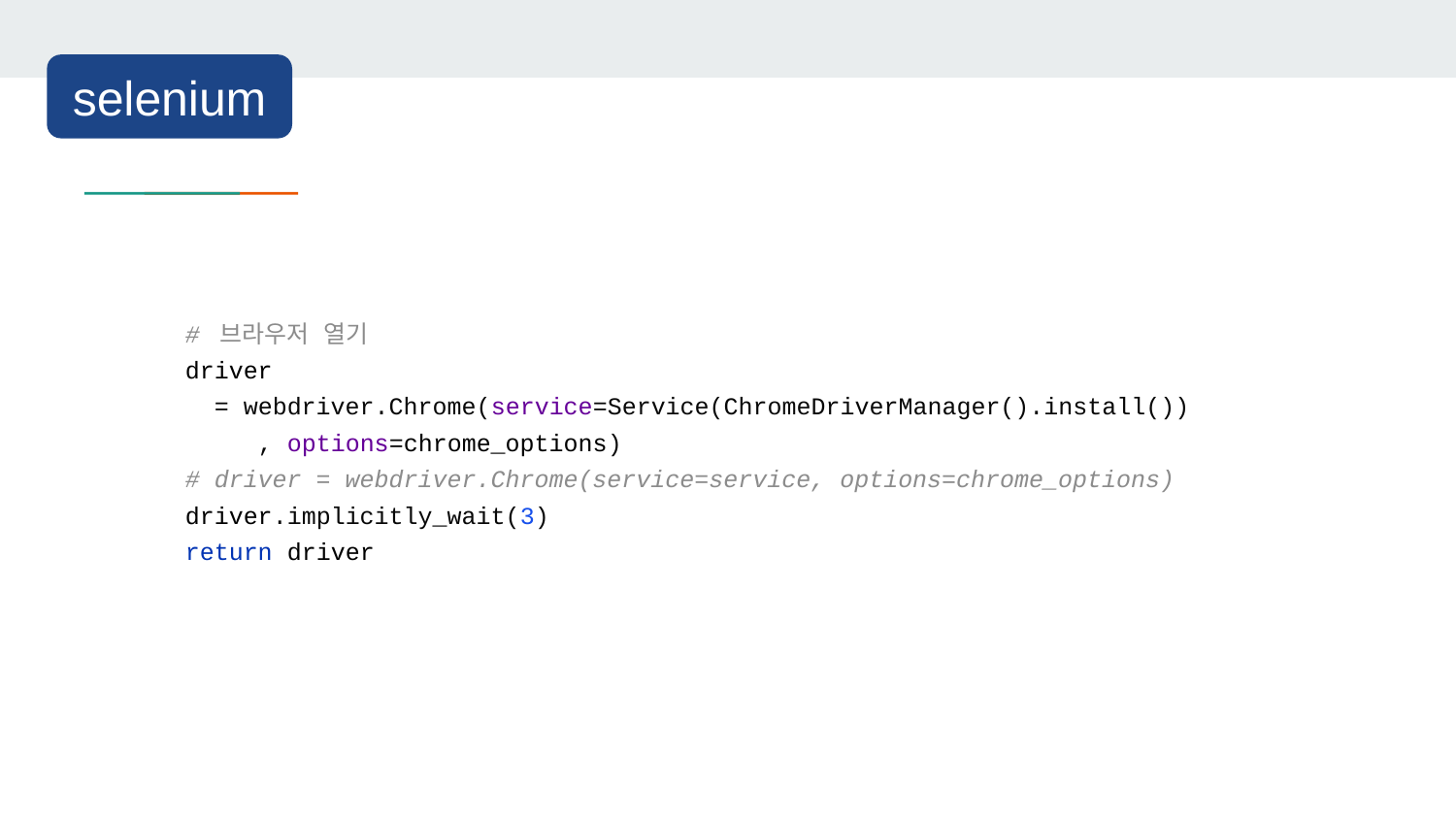

selenium

   # 브라우저 열기
   driver
= webdriver.Chrome(service=Service(ChromeDriverManager().install())
   , options=chrome_options)
   # driver = webdriver.Chrome(service=service, options=chrome_options)
   driver.implicitly_wait(3)
   return driver